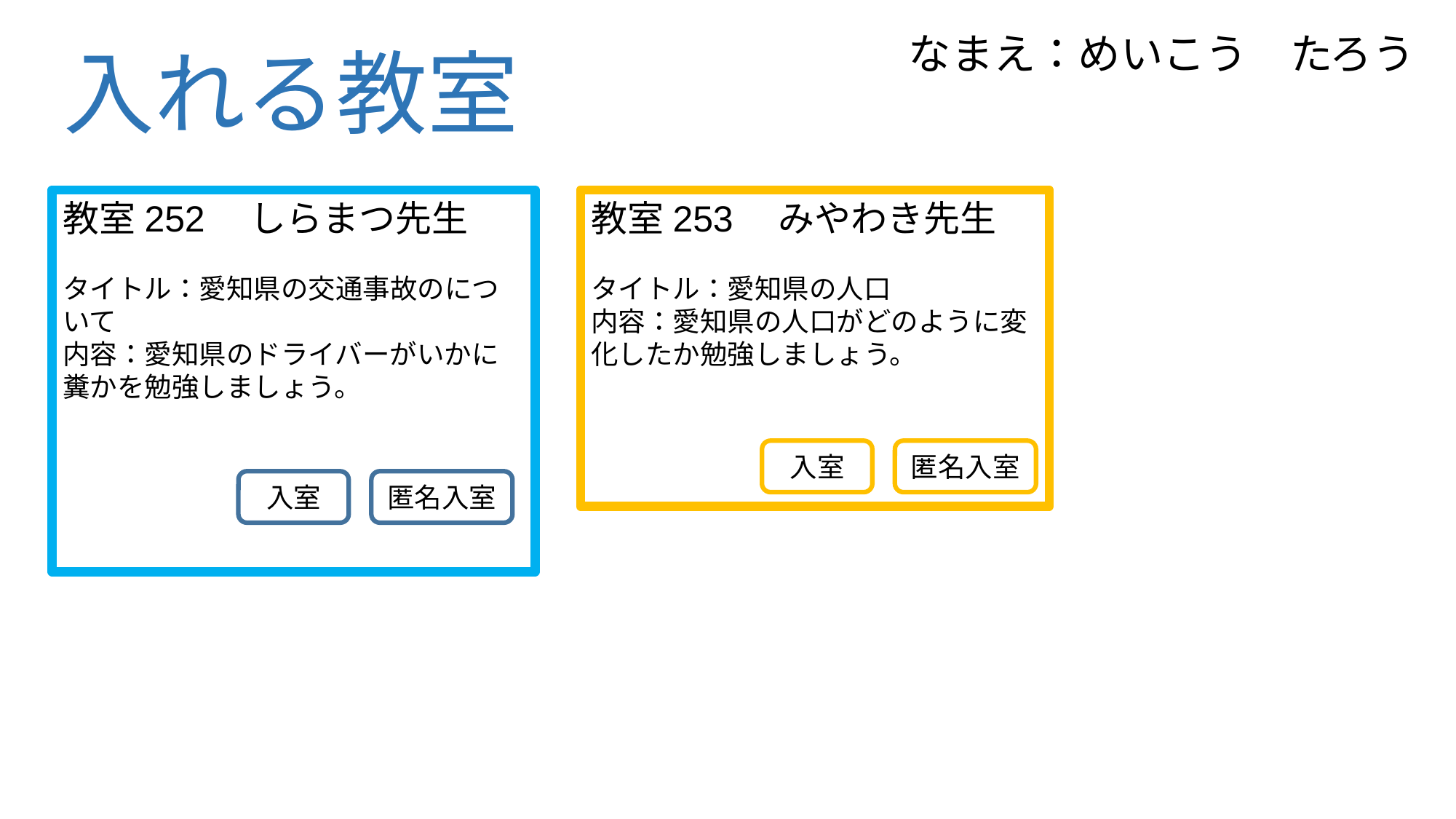

# 入れる教室
なまえ：めいこう　たろう
教室252　しらまつ先生

タイトル：愛知県の交通事故のについて
内容：愛知県のドライバーがいかに糞かを勉強しましょう。

教室253　みやわき先生

タイトル：愛知県の人口
内容：愛知県の人口がどのように変化したか勉強しましょう。

入室
匿名入室
入室
匿名入室